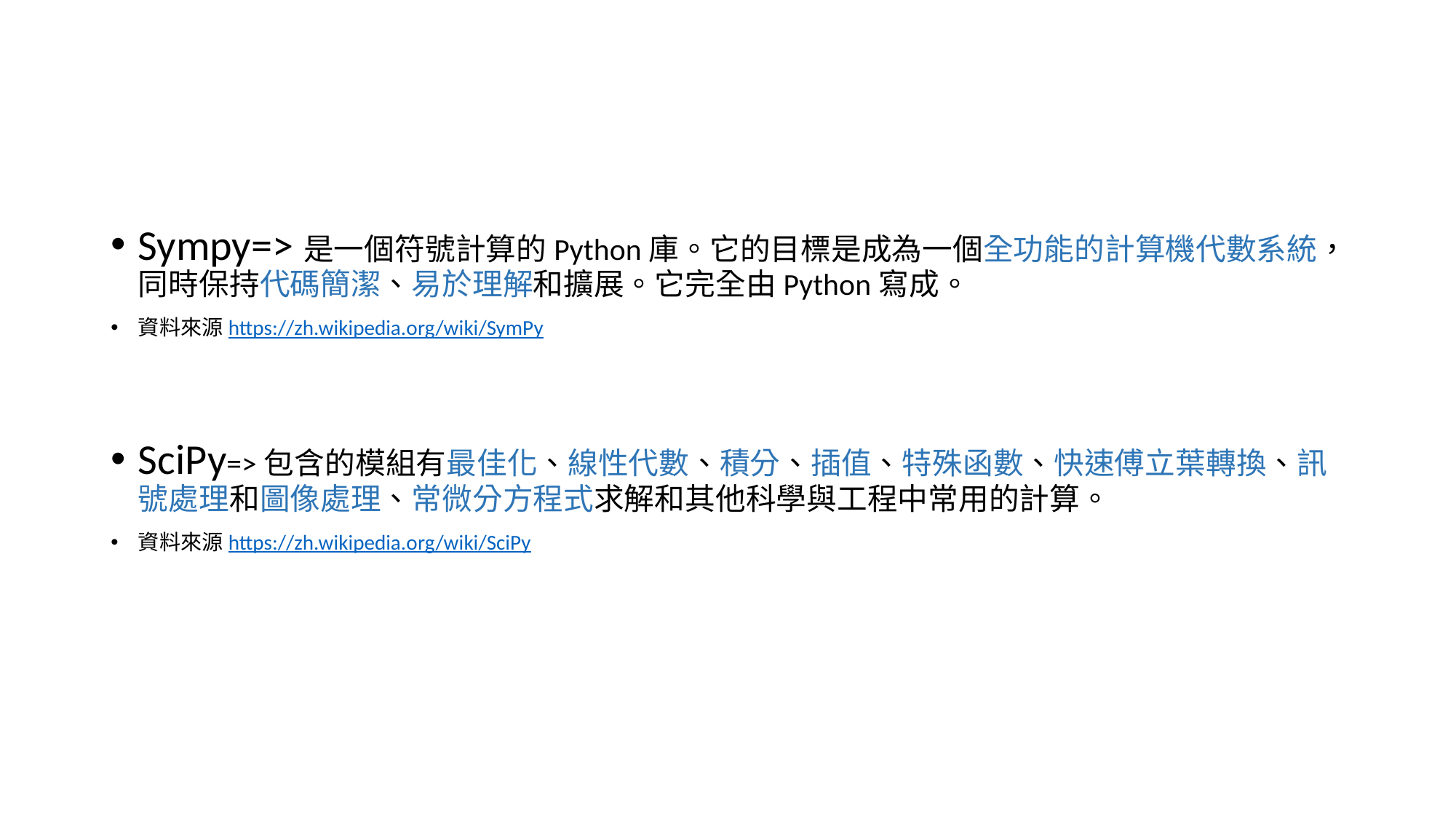

Sympy=>是一個符號計算的Python庫。它的目標是成為一個全功能的計算機代數系統，同時保持代碼簡潔、易於理解和擴展。它完全由Python寫成。
資料來源https://zh.wikipedia.org/wiki/SymPy

SciPy=>包含的模組有最佳化、線性代數、積分、插值、特殊函數、快速傅立葉轉換、訊號處理和圖像處理、常微分方程式求解和其他科學與工程中常用的計算。
資料來源https://zh.wikipedia.org/wiki/SciPy